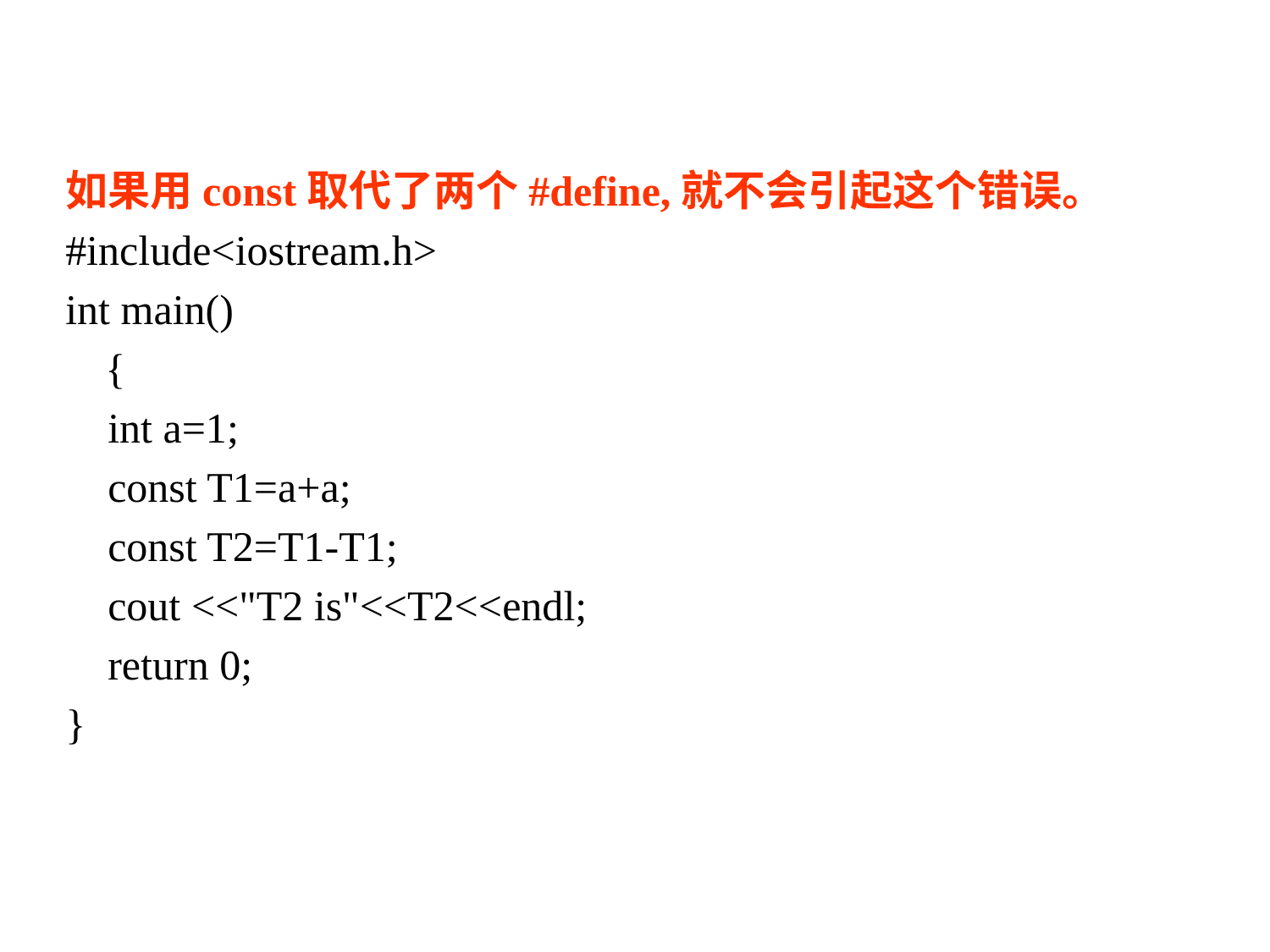

如果用const取代了两个#define,就不会引起这个错误。
#include<iostream.h>
int main()
	{
    int a=1;
    const T1=a+a;
    const T2=T1-T1;
    cout <<"T2 is"<<T2<<endl;
    return 0;
}